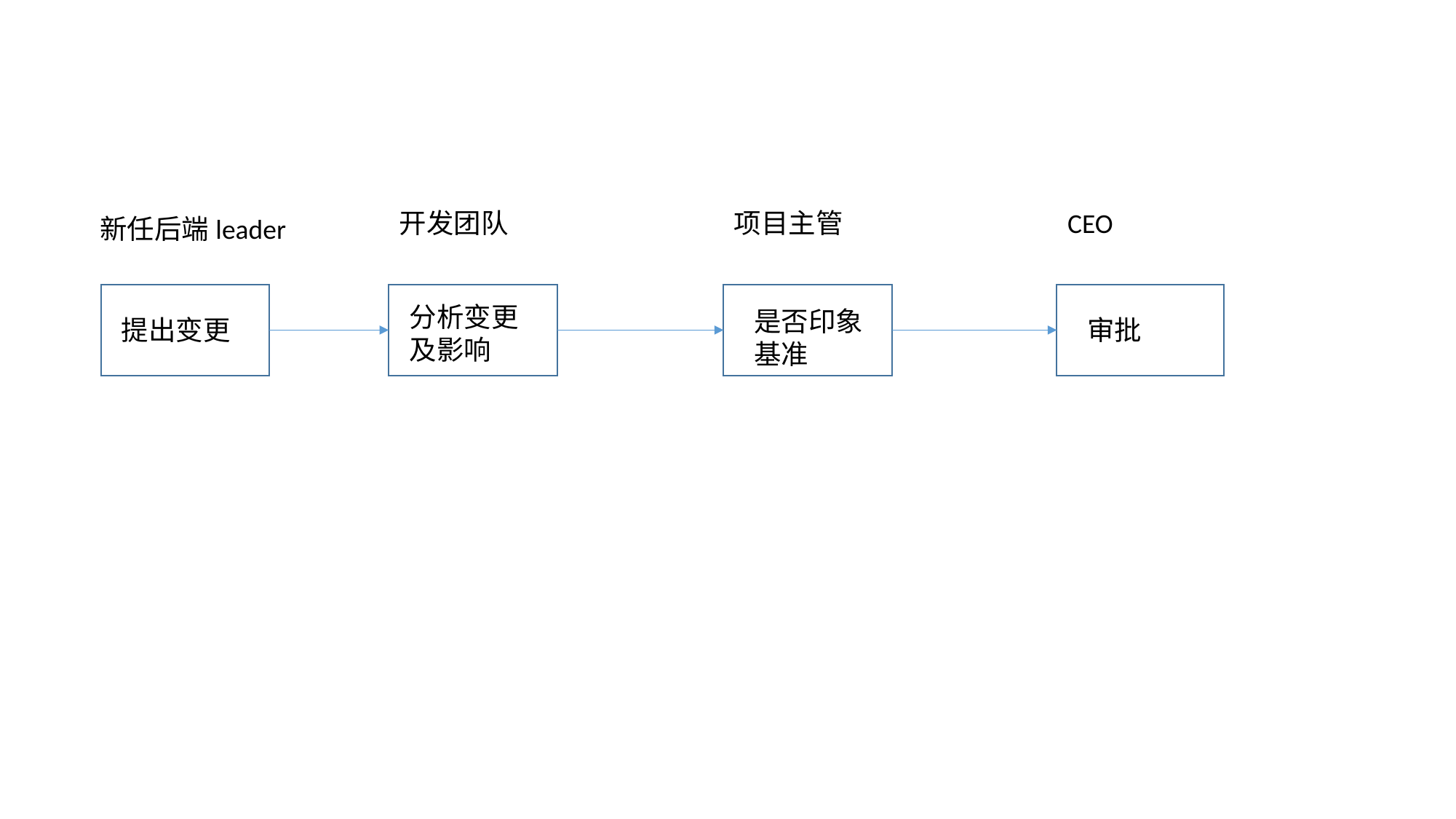

开发团队
项目主管
CEO
新任后端leader

分析变更及影响
是否印象基准
提出变更
审批